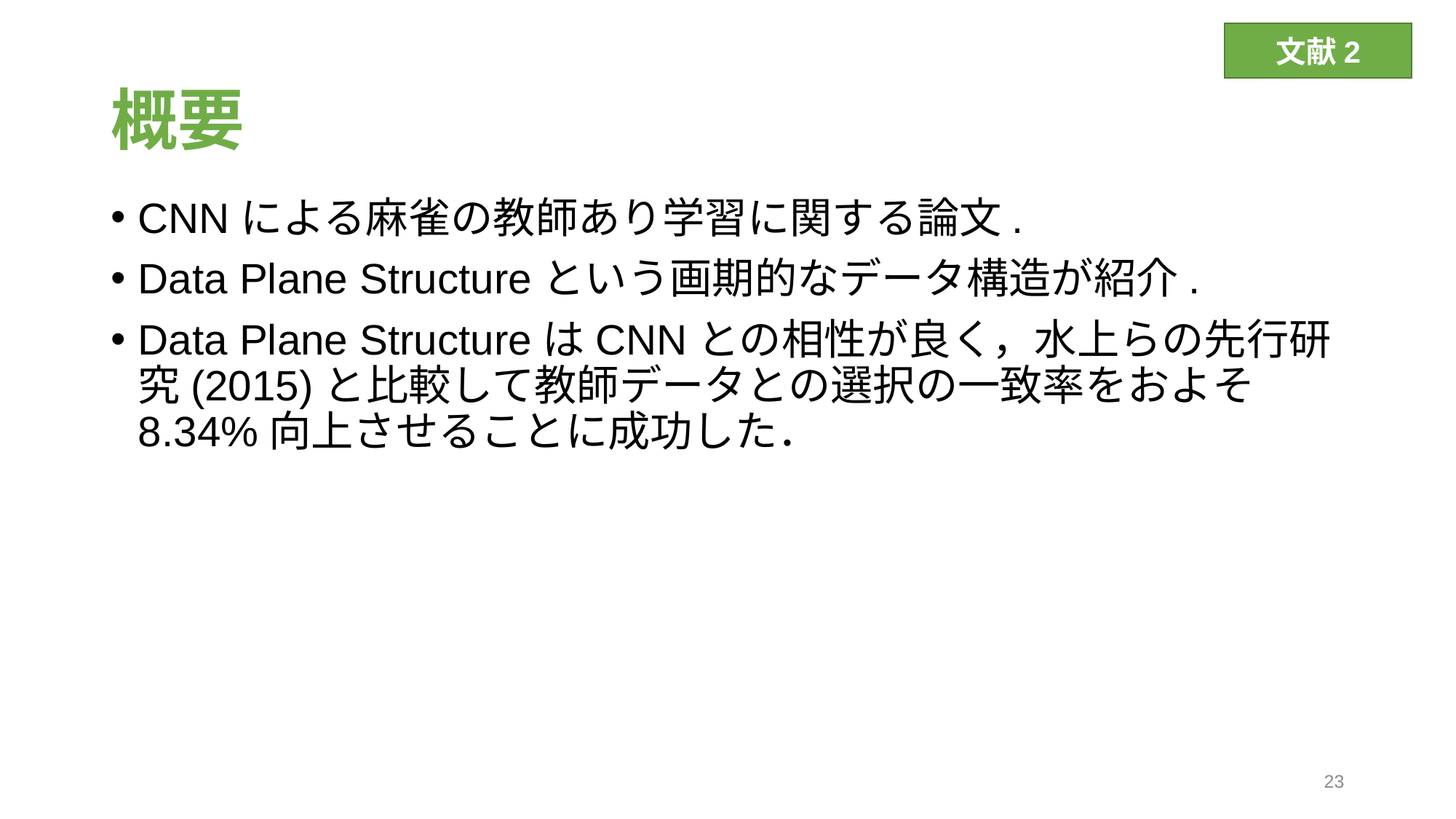

文献2
# 概要
CNNによる麻雀の教師あり学習に関する論文.
Data Plane Structureという画期的なデータ構造が紹介.
Data Plane StructureはCNNとの相性が良く，水上らの先行研究(2015)と比較して教師データとの選択の一致率をおよそ8.34%向上させることに成功した．
23